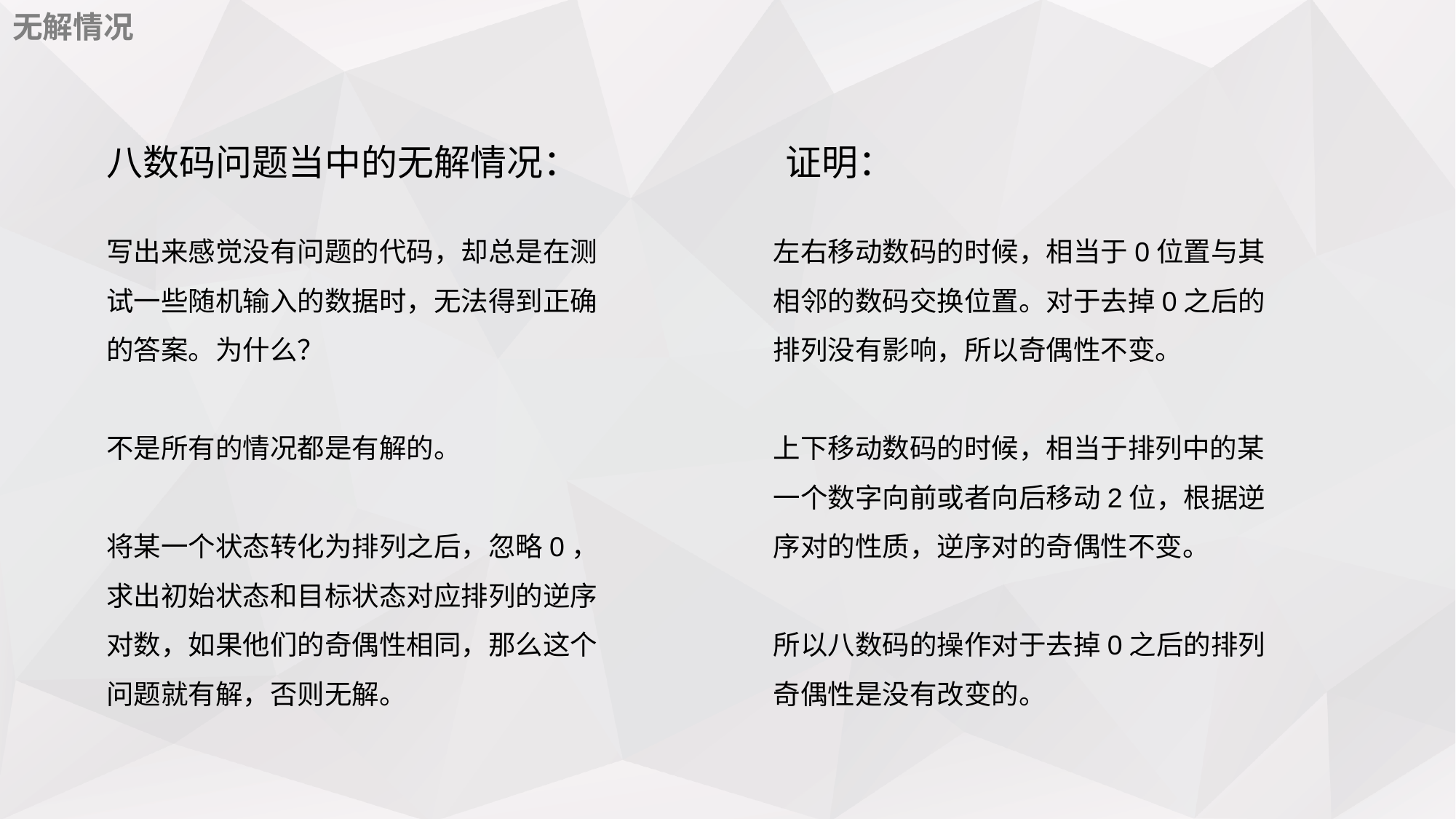

无解情况
八数码问题当中的无解情况：
证明：
写出来感觉没有问题的代码，却总是在测试一些随机输入的数据时，无法得到正确的答案。为什么？

不是所有的情况都是有解的。

将某一个状态转化为排列之后，忽略0，求出初始状态和目标状态对应排列的逆序对数，如果他们的奇偶性相同，那么这个问题就有解，否则无解。
左右移动数码的时候，相当于0位置与其相邻的数码交换位置。对于去掉0之后的排列没有影响，所以奇偶性不变。

上下移动数码的时候，相当于排列中的某一个数字向前或者向后移动2位，根据逆序对的性质，逆序对的奇偶性不变。

所以八数码的操作对于去掉0之后的排列奇偶性是没有改变的。